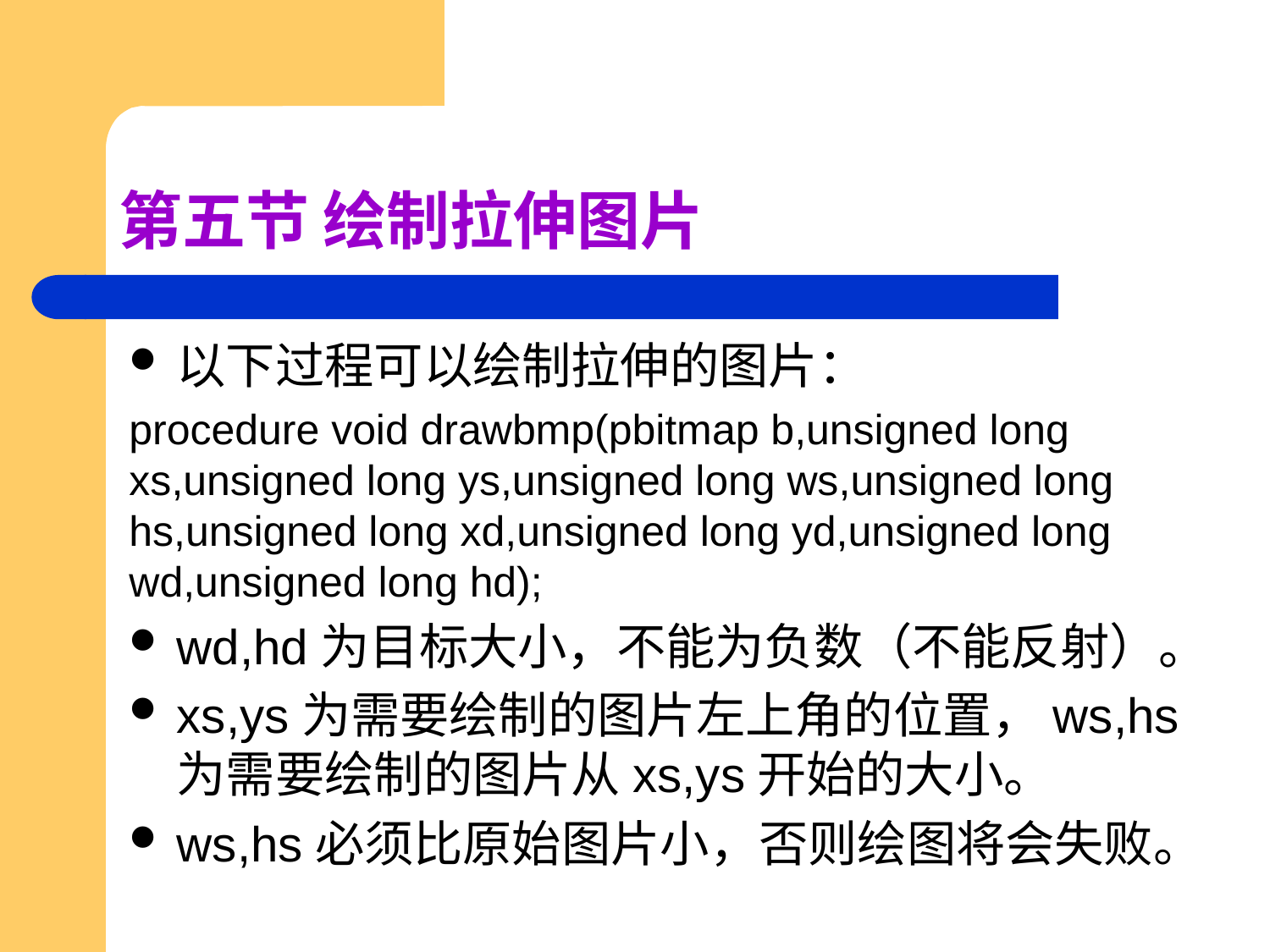

# 第五节 绘制拉伸图片
以下过程可以绘制拉伸的图片：
procedure void drawbmp(pbitmap b,unsigned long xs,unsigned long ys,unsigned long ws,unsigned long hs,unsigned long xd,unsigned long yd,unsigned long wd,unsigned long hd);
wd,hd为目标大小，不能为负数（不能反射）。
xs,ys为需要绘制的图片左上角的位置，ws,hs为需要绘制的图片从xs,ys开始的大小。
ws,hs必须比原始图片小，否则绘图将会失败。